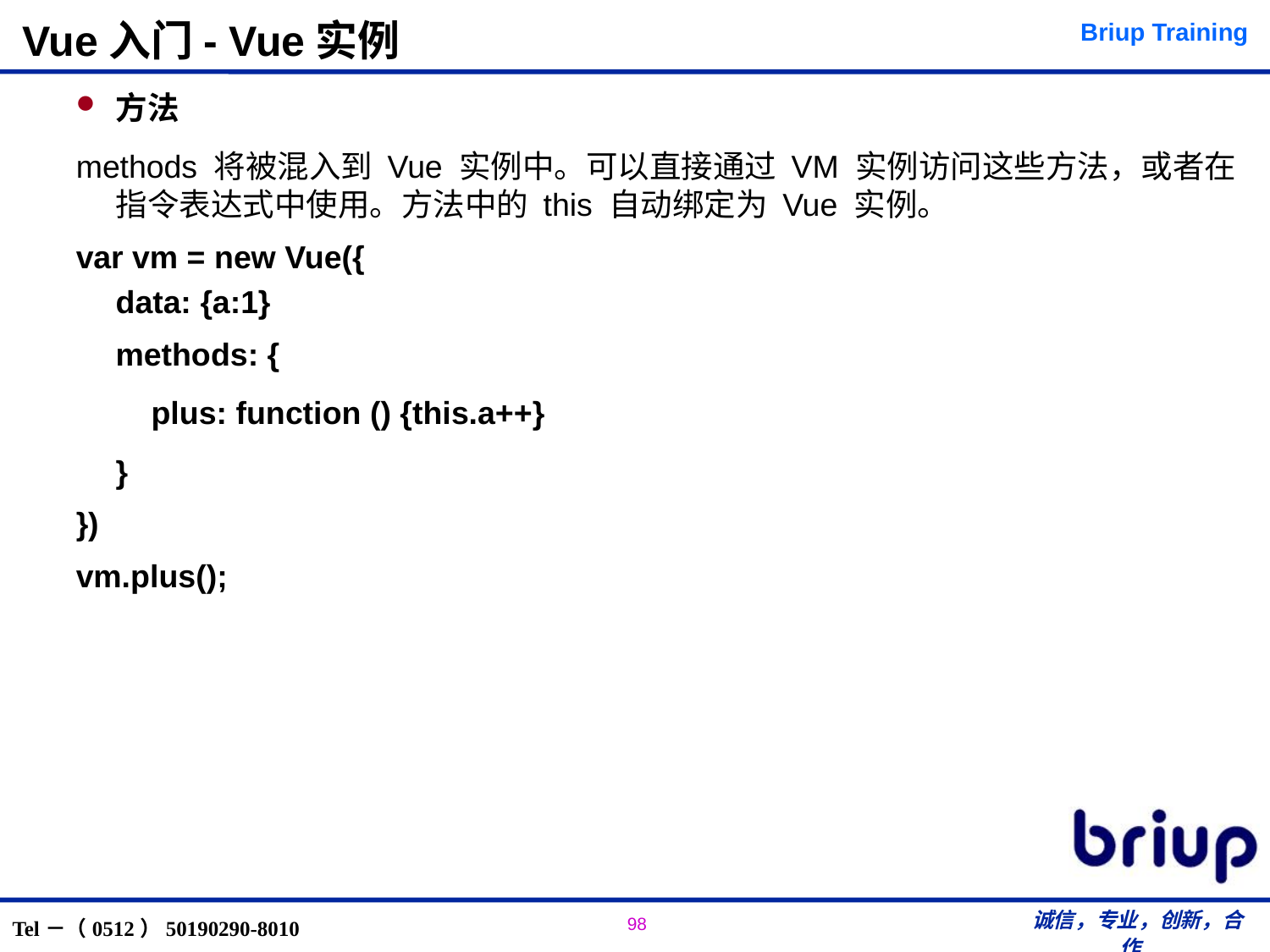

方法
methods 将被混入到 Vue 实例中。可以直接通过 VM 实例访问这些方法，或者在指令表达式中使用。方法中的 this 自动绑定为 Vue 实例。
var vm = new Vue({
	data: {a:1}
	methods: {
	    plus: function () {this.a++}
	}
})
vm.plus();

# Vue入门- Vue实例